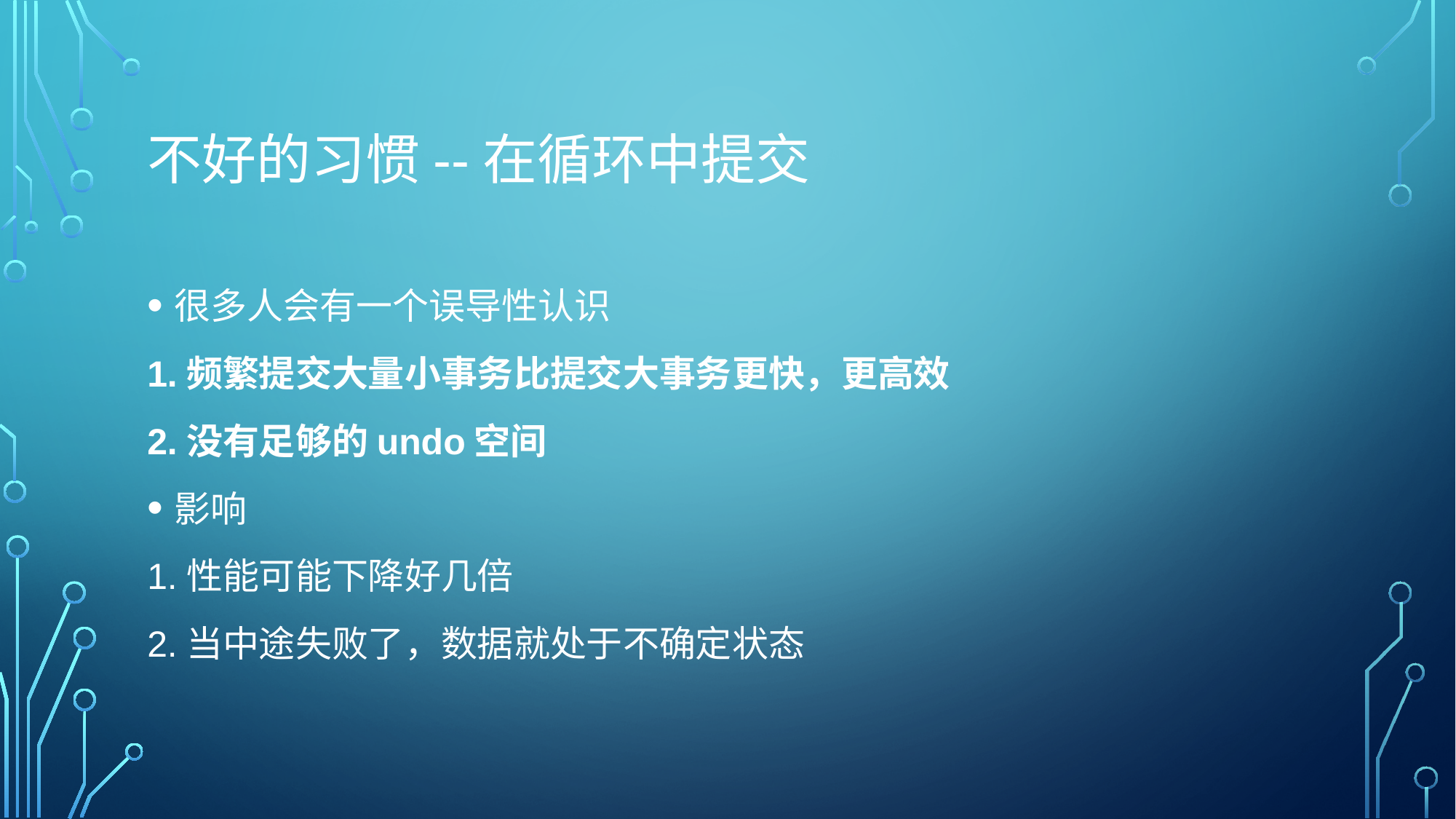

# 不好的习惯--在循环中提交
很多人会有一个误导性认识
1.频繁提交大量小事务比提交大事务更快，更高效
2.没有足够的undo空间
影响
1.性能可能下降好几倍
2.当中途失败了，数据就处于不确定状态